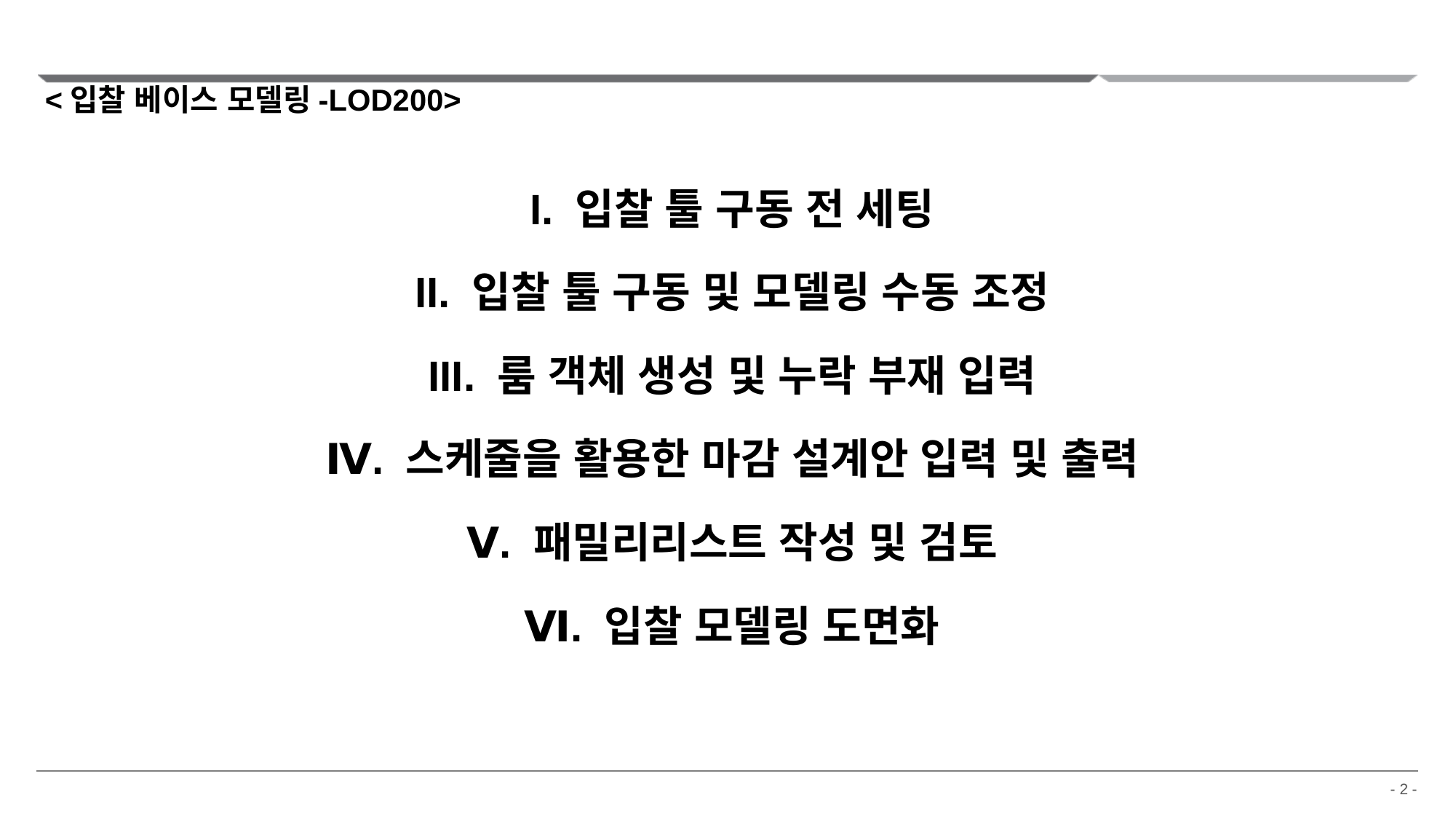

<입찰 베이스 모델링-LOD200>
I. 입찰 툴 구동 전 세팅
II. 입찰 툴 구동 및 모델링 수동 조정
III. 룸 객체 생성 및 누락 부재 입력
Ⅳ. 스케줄을 활용한 마감 설계안 입력 및 출력
Ⅴ. 패밀리리스트 작성 및 검토
Ⅵ. 입찰 모델링 도면화